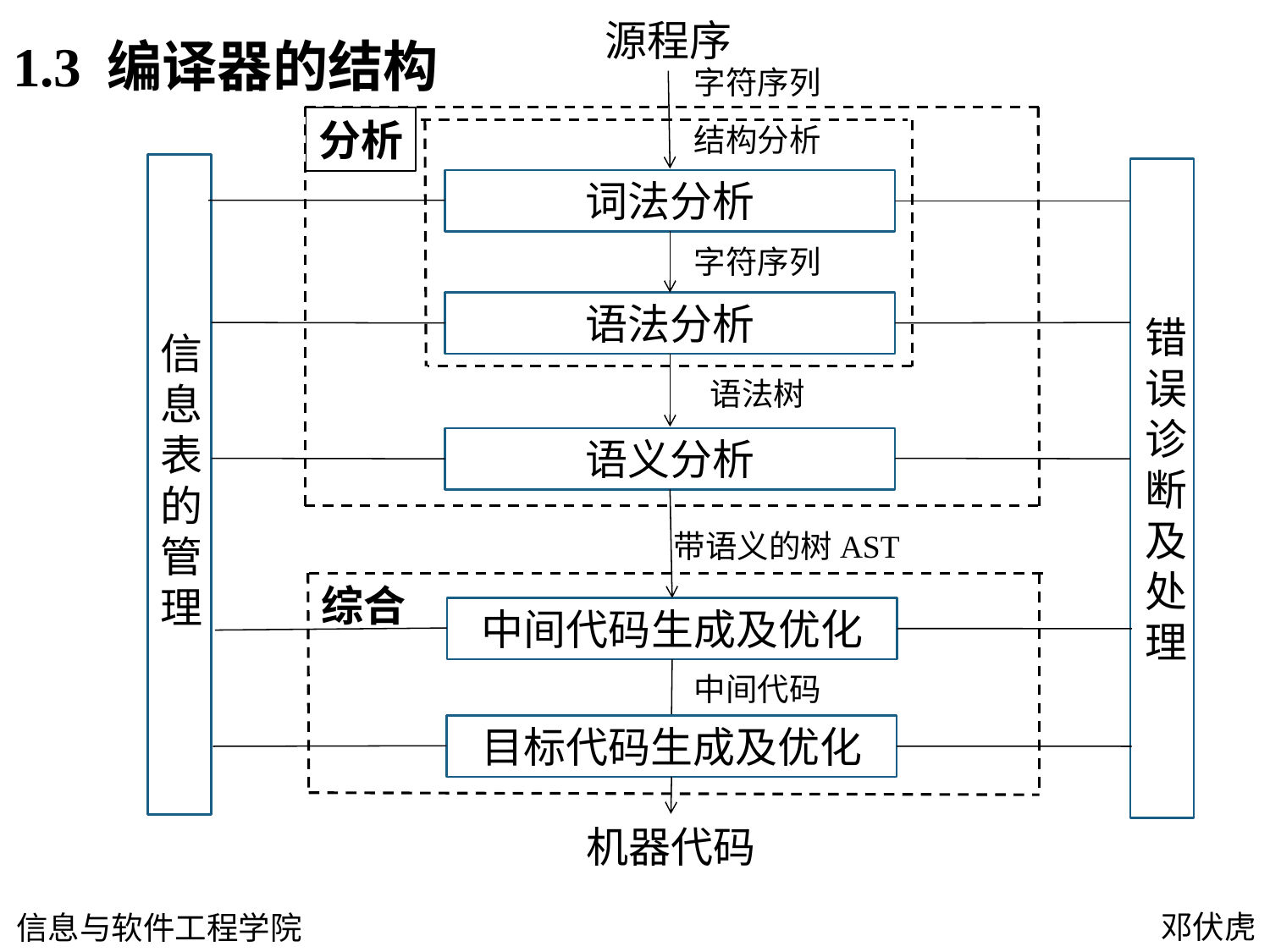

1.3 编译器的结构
源程序
字符序列
分析
结构分析

信息表的管理

错误诊断及处理
词法分析

字符序列
语法分析

语法树
语义分析

带语义的树AST
综合
中间代码生成及优化

中间代码
目标代码生成及优化

机器代码
邓伏虎
11
信息与软件工程学院